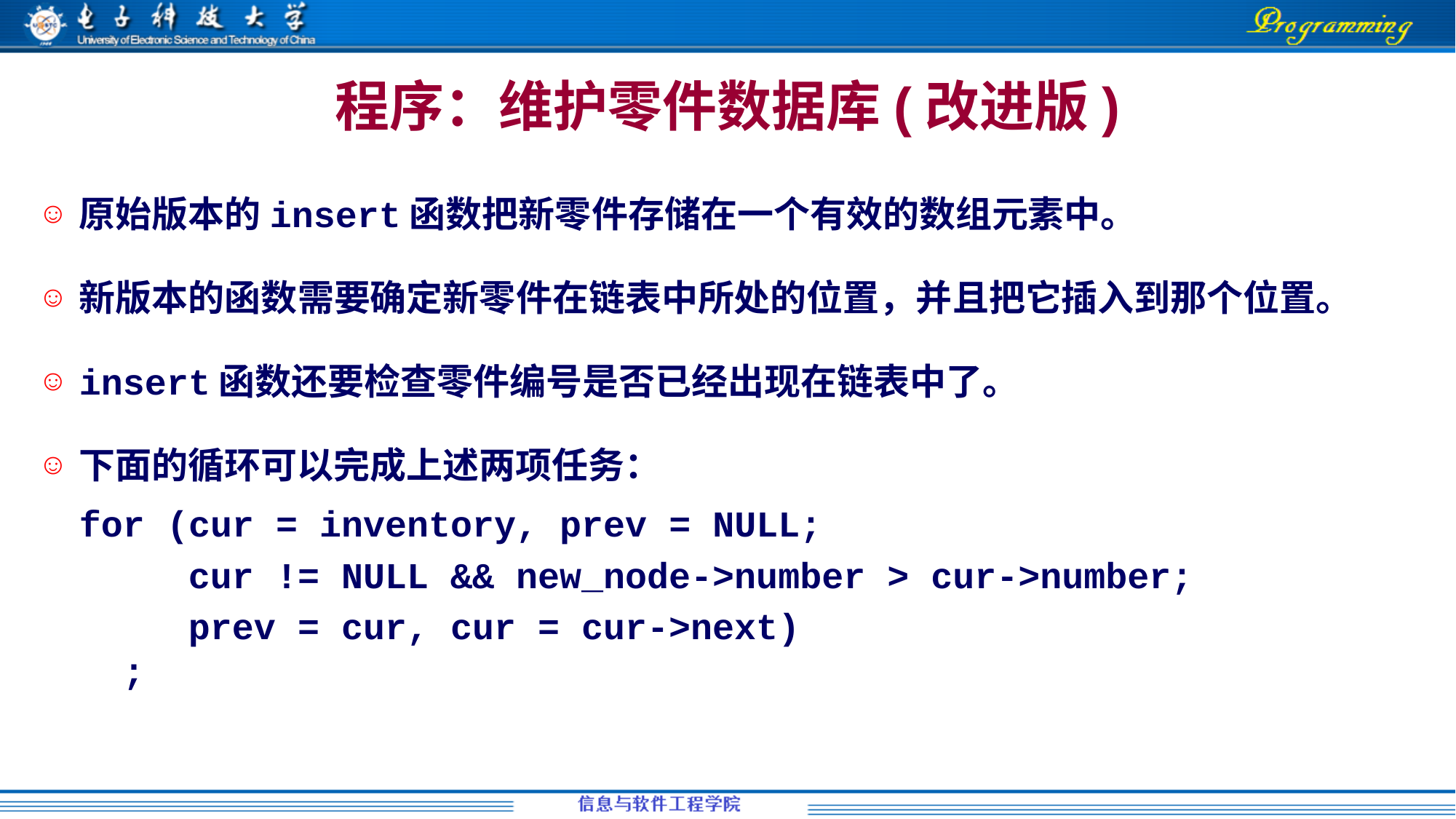

# 程序：维护零件数据库(改进版)
原始版本的insert函数把新零件存储在一个有效的数组元素中。
新版本的函数需要确定新零件在链表中所处的位置，并且把它插入到那个位置。
insert函数还要检查零件编号是否已经出现在链表中了。
下面的循环可以完成上述两项任务：
	for (cur = inventory, prev = NULL;
	     cur != NULL && new_node->number > cur->number;
	     prev = cur, cur = cur->next)
	  ;